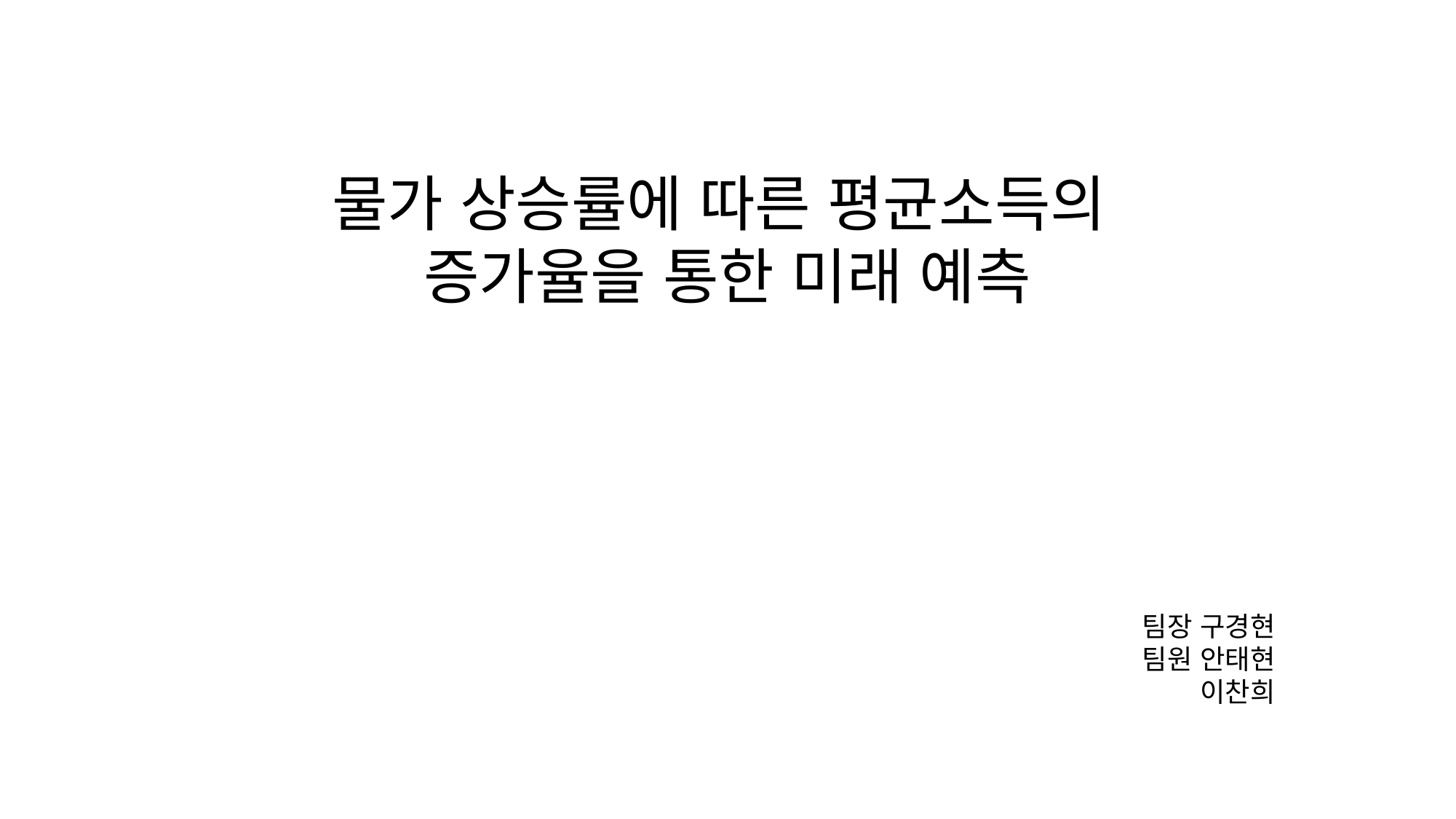

물가 상승률에 따른 평균소득의
증가율을 통한 미래 예측
팀장 구경현
팀원 안태현
이찬희